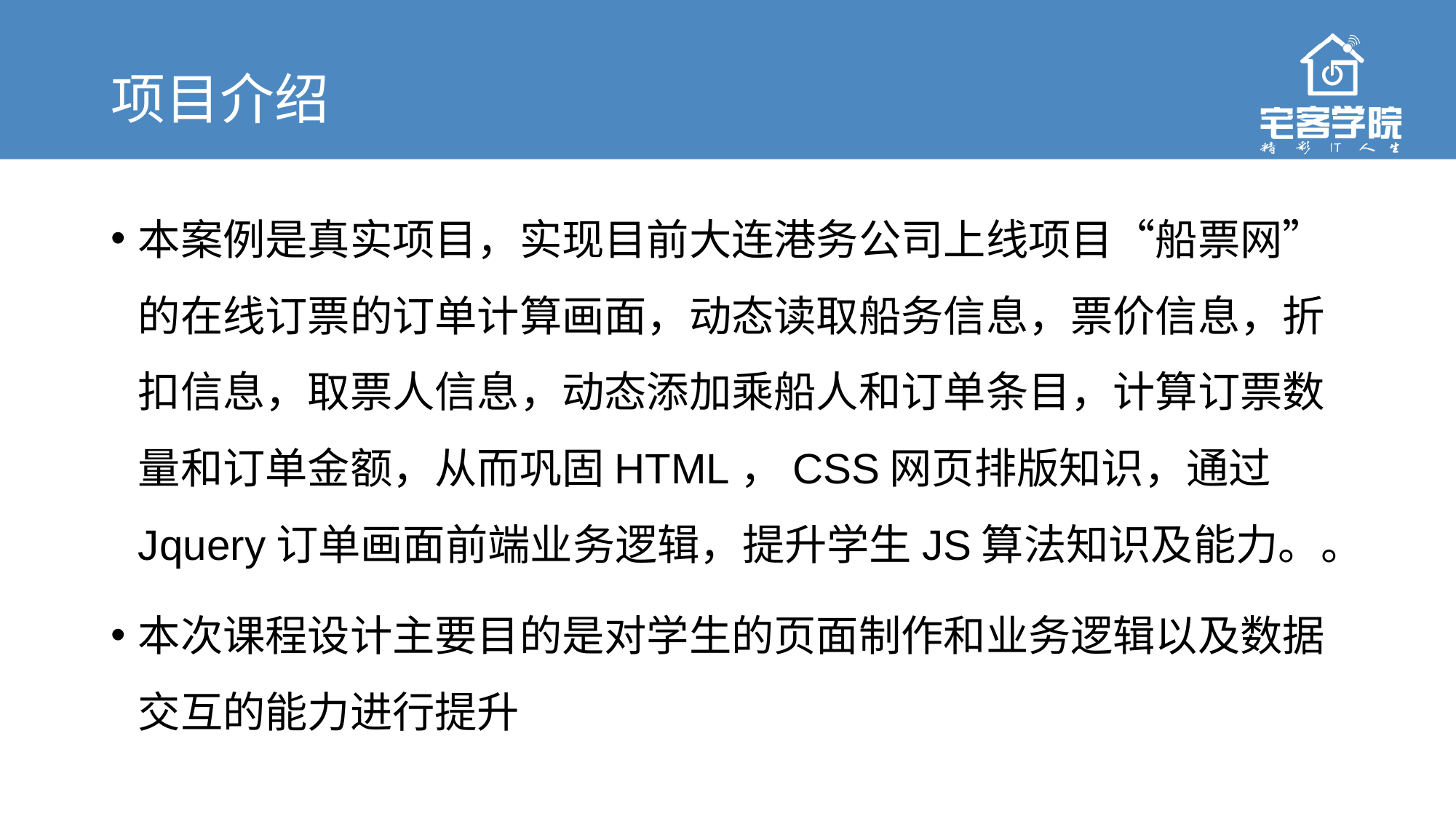

# 项目介绍
本案例是真实项目，实现目前大连港务公司上线项目“船票网”的在线订票的订单计算画面，动态读取船务信息，票价信息，折扣信息，取票人信息，动态添加乘船人和订单条目，计算订票数量和订单金额，从而巩固HTML，CSS网页排版知识，通过Jquery订单画面前端业务逻辑，提升学生JS算法知识及能力。。
本次课程设计主要目的是对学生的页面制作和业务逻辑以及数据交互的能力进行提升